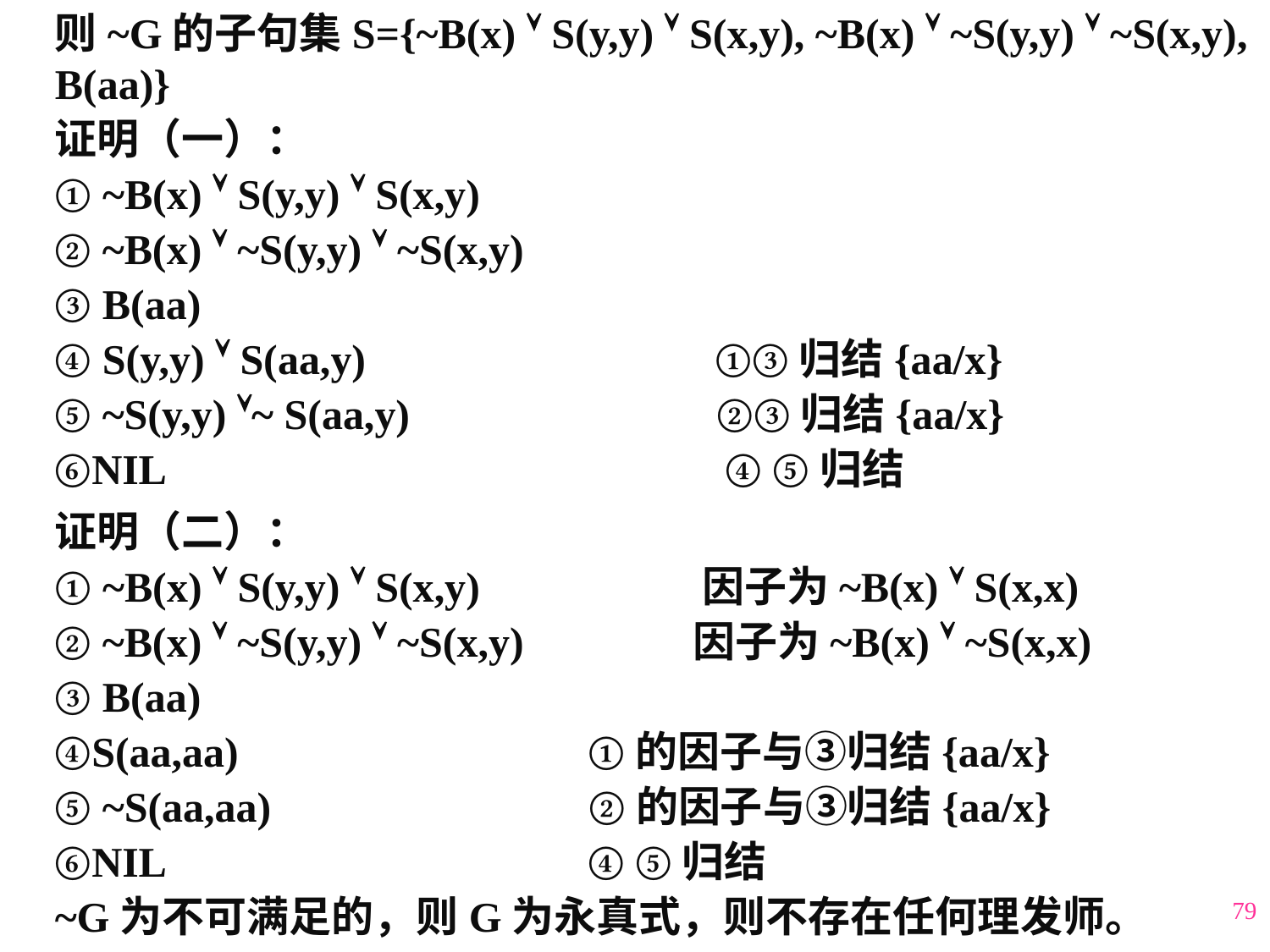

则~G的子句集S={~B(x) ∨ S(y,y) ∨ S(x,y), ~B(x) ∨ ~S(y,y) ∨ ~S(x,y), B(aa)}
证明（一）：
① ~B(x) ∨ S(y,y) ∨ S(x,y)
② ~B(x) ∨ ~S(y,y) ∨ ~S(x,y)
③ B(aa)
④ S(y,y) ∨ S(aa,y)                                 ①③归结{aa/x}
⑤ ~S(y,y) ∨~ S(aa,y)                             ②③归结{aa/x}
⑥NIL                                                     ④ ⑤归结
证明（二）：
① ~B(x) ∨ S(y,y) ∨ S(x,y)                    因子为~B(x) ∨ S(x,x)
② ~B(x) ∨ ~S(y,y) ∨ ~S(x,y)               因子为~B(x) ∨ ~S(x,x)
③ B(aa)
④S(aa,aa)                                 ①的因子与③归结{aa/x}
⑤ ~S(aa,aa)                              ②的因子与③归结{aa/x}
⑥NIL                                        ④ ⑤归结
~G为不可满足的，则G为永真式，则不存在任何理发师。
79